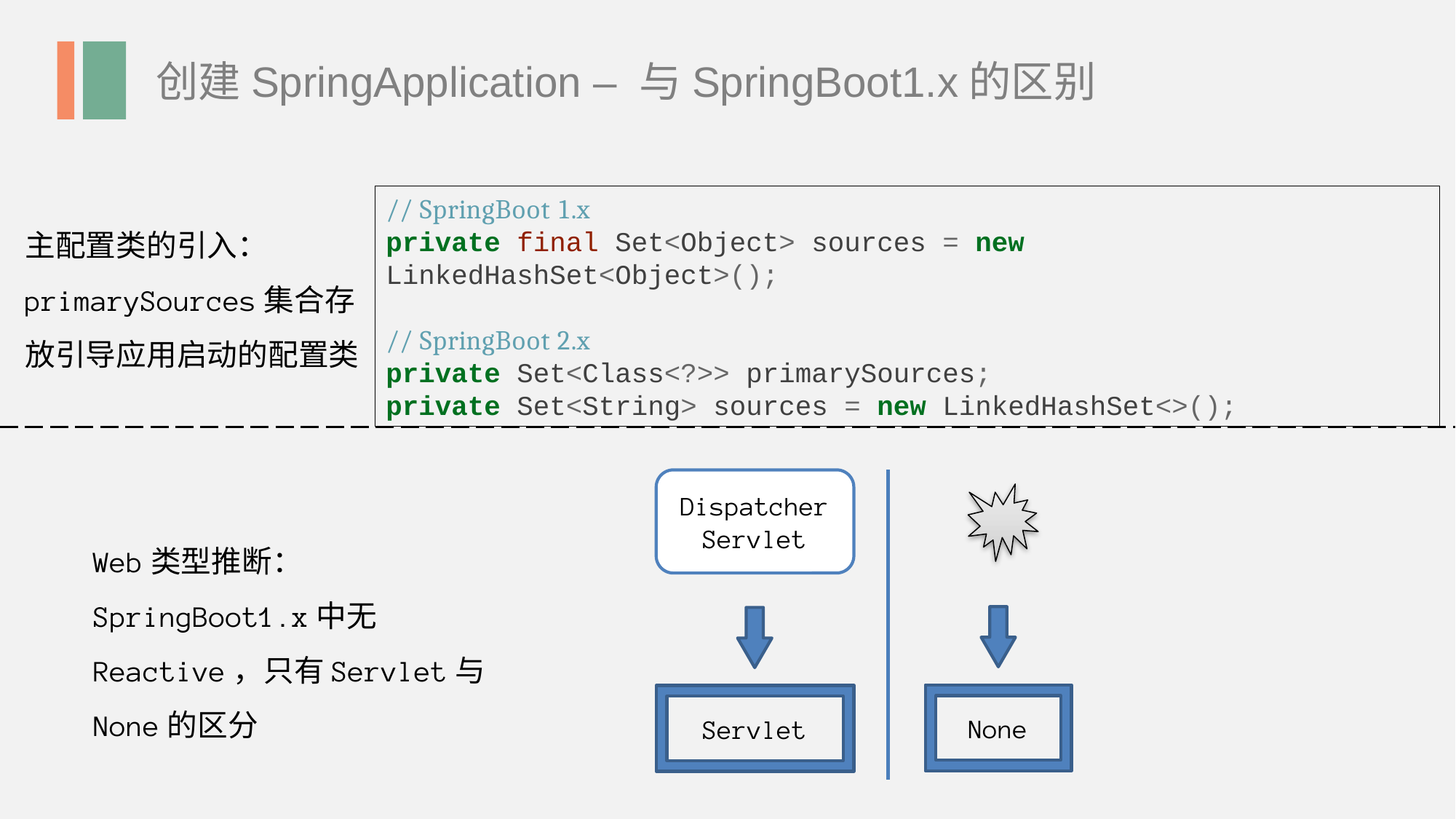

创建SpringApplication – 与SpringBoot1.x的区别
// SpringBoot 1.x
private final Set<Object> sources = new LinkedHashSet<Object>();

// SpringBoot 2.x
private Set<Class<?>> primarySources;
private Set<String> sources = new LinkedHashSet<>();
主配置类的引入：
primarySources集合存放引导应用启动的配置类
Dispatcher
Servlet

Web类型推断：
SpringBoot1.x中无Reactive，只有Servlet与None的区分

None
Servlet